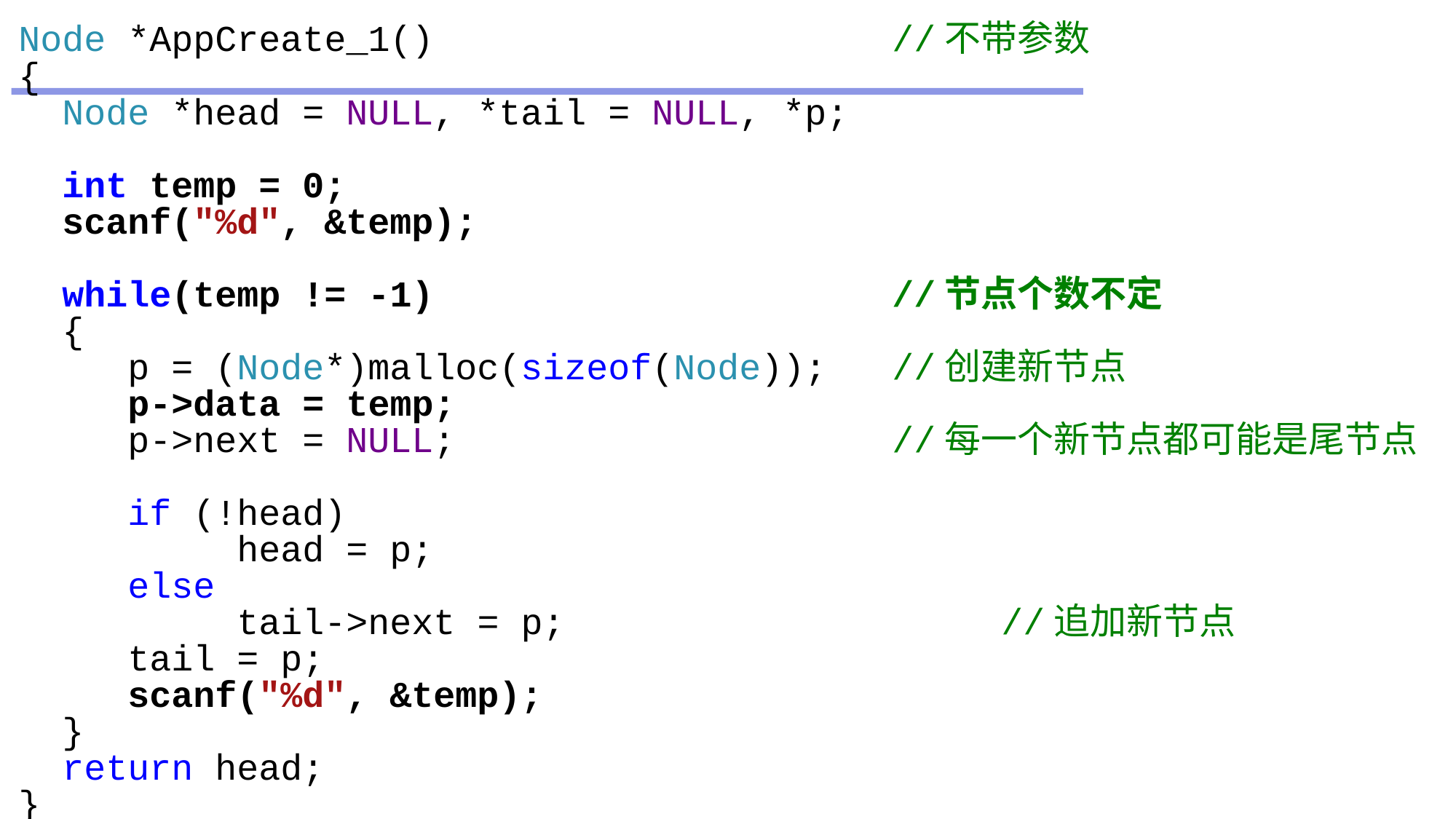

Node *AppCreate_1()					//不带参数
{
  Node *head = NULL, *tail = NULL, *p;

  int temp = 0;
  scanf("%d", &temp);

  while(temp != -1)					//节点个数不定
  {
	p = (Node*)malloc(sizeof(Node));	//创建新节点
	p->data = temp;
	p->next = NULL; 				//每一个新节点都可能是尾节点

	if (!head)
		head = p;
	else
		tail->next = p;				//追加新节点
	tail = p;
	scanf("%d", &temp);
  }
  return head;
}